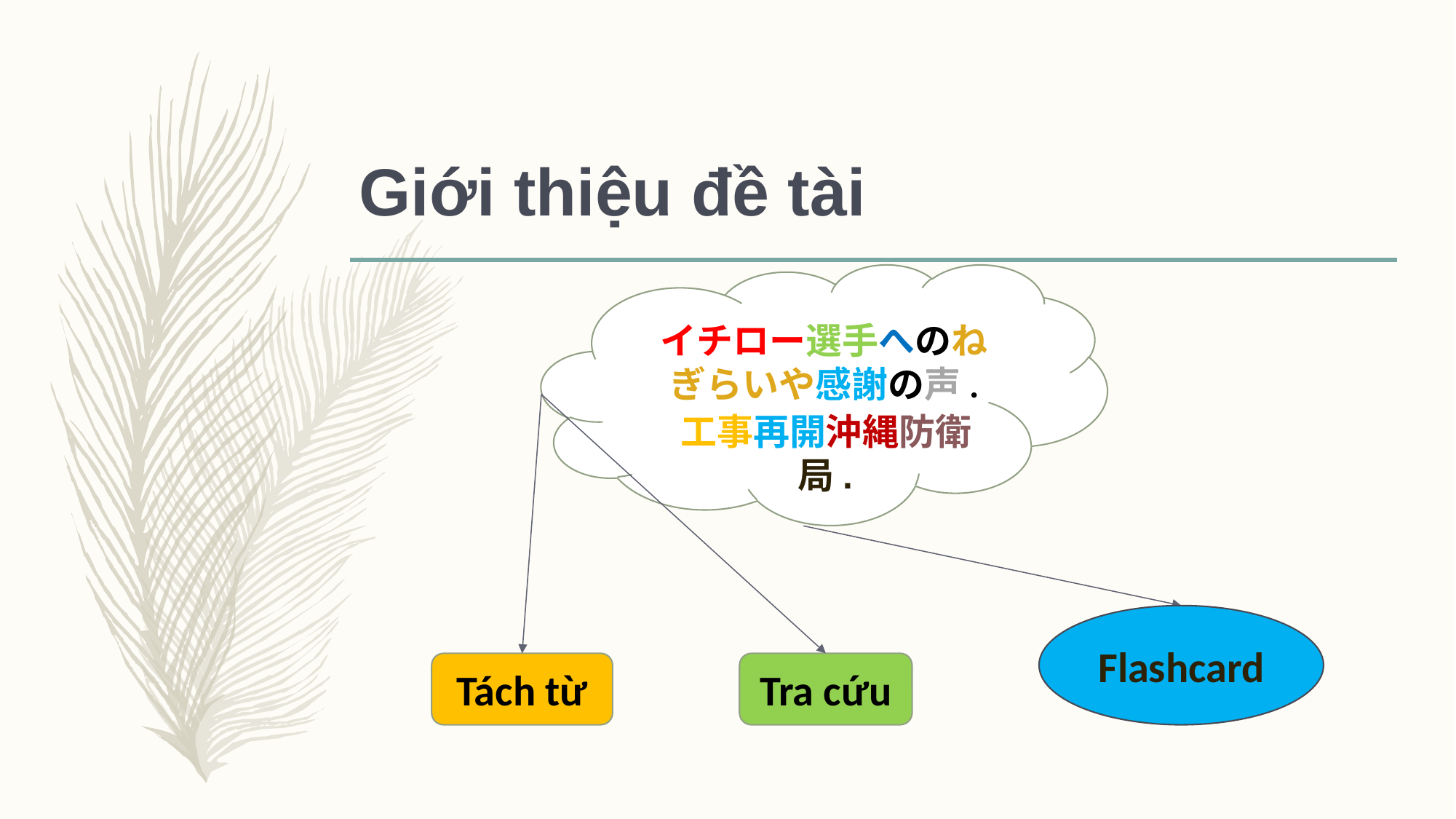

# Giới thiệu đề tài

イチロー選手へのねぎらいや感謝の声.
工事再開沖縄防衛局.
Flashcard
Tách từ
Tra cứu